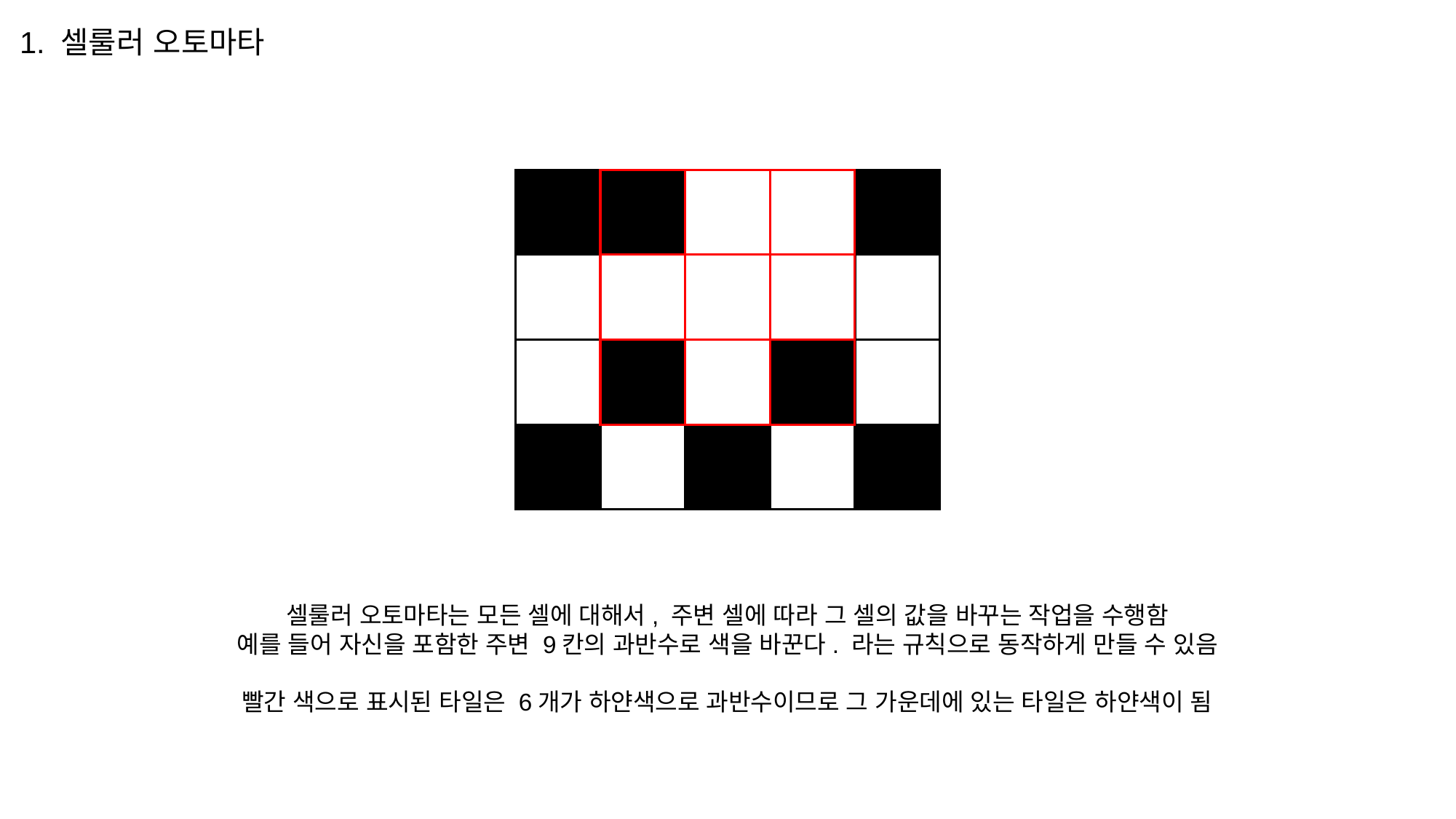

1. 셀룰러 오토마타

셀룰러 오토마타는 모든 셀에 대해서, 주변 셀에 따라 그 셀의 값을 바꾸는 작업을 수행함
예를 들어 자신을 포함한 주변 9칸의 과반수로 색을 바꾼다. 라는 규칙으로 동작하게 만들 수 있음

빨간 색으로 표시된 타일은 6개가 하얀색으로 과반수이므로 그 가운데에 있는 타일은 하얀색이 됨